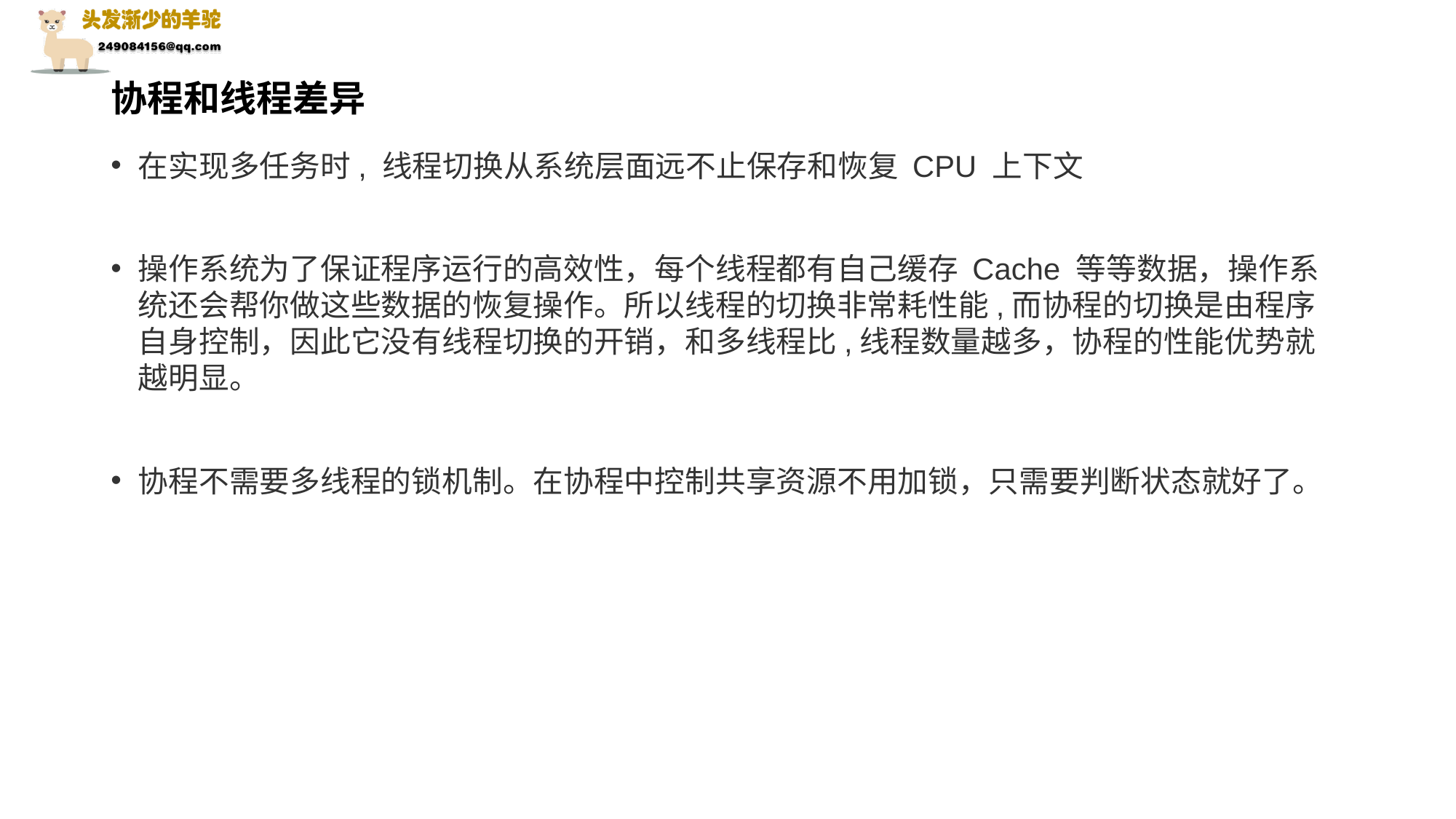

协程和线程差异
在实现多任务时, 线程切换从系统层面远不止保存和恢复 CPU 上下文

操作系统为了保证程序运行的高效性，每个线程都有自己缓存 Cache 等等数据，操作系统还会帮你做这些数据的恢复操作。所以线程的切换非常耗性能,而协程的切换是由程序自身控制，因此它没有线程切换的开销，和多线程比,线程数量越多，协程的性能优势就越明显。

协程不需要多线程的锁机制。在协程中控制共享资源不用加锁，只需要判断状态就好了。